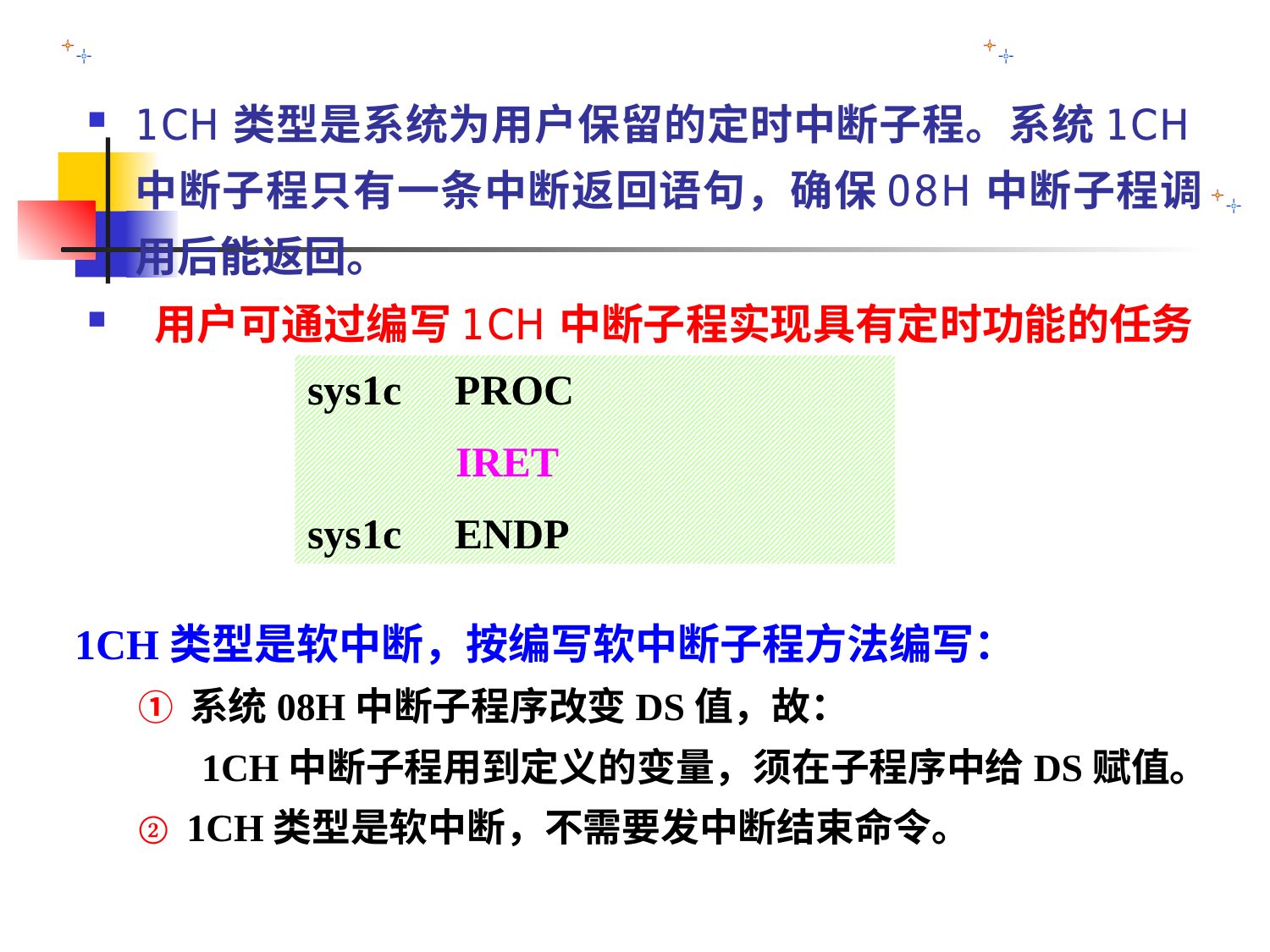

1CH类型是系统为用户保留的定时中断子程。系统1CH中断子程只有一条中断返回语句，确保08H中断子程调用后能返回。
 用户可通过编写1CH中断子程实现具有定时功能的任务
sys1c     PROC
              IRET
sys1c     ENDP
1CH类型是软中断，按编写软中断子程方法编写：
① 系统08H中断子程序改变DS值，故：
1CH中断子程用到定义的变量，须在子程序中给DS赋值。
②  1CH类型是软中断，不需要发中断结束命令。